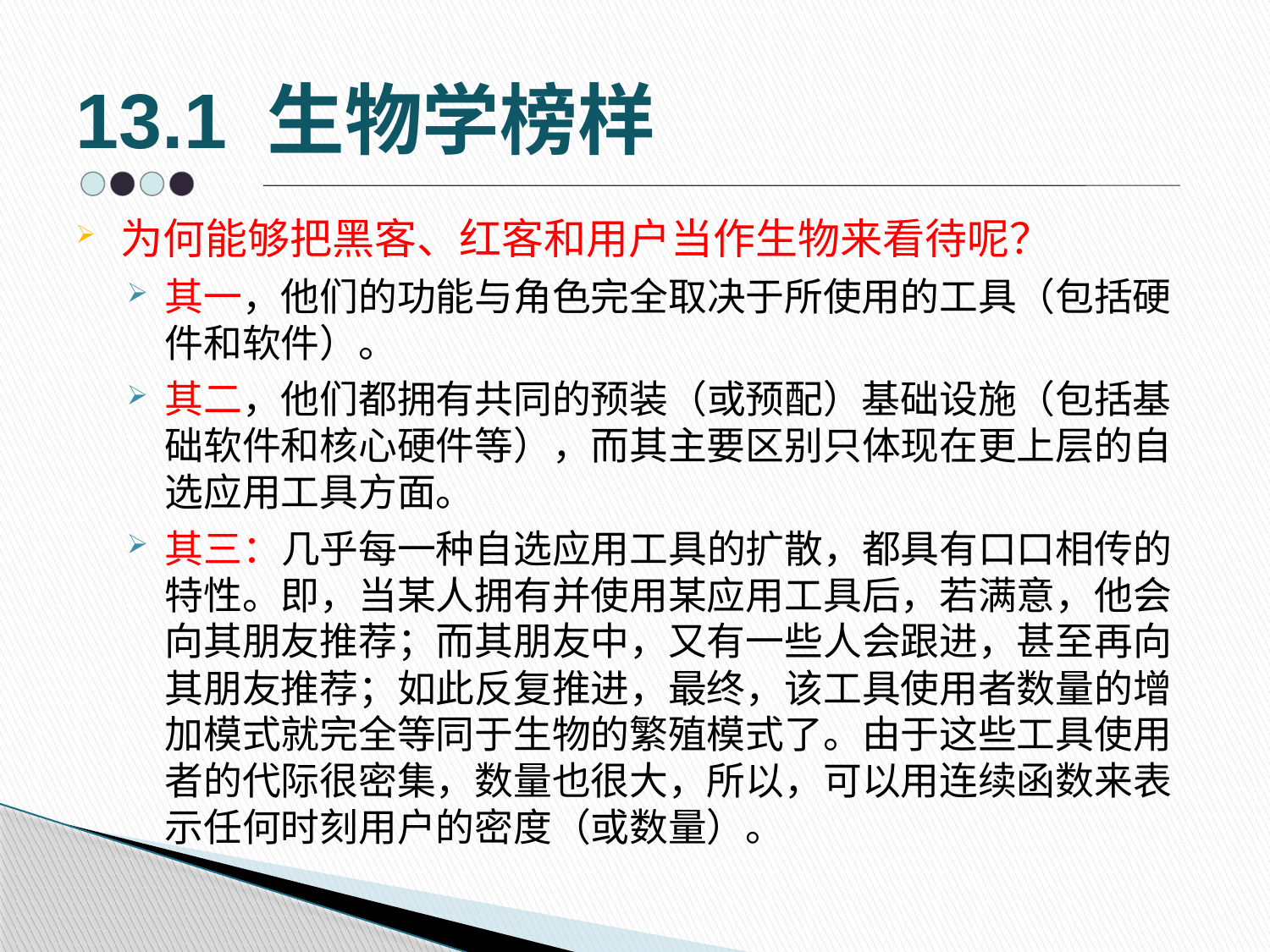

# 13.1 生物学榜样

为何能够把黑客、红客和用户当作生物来看待呢？
其一，他们的功能与角色完全取决于所使用的工具（包括硬件和软件）。
其二，他们都拥有共同的预装（或预配）基础设施（包括基础软件和核心硬件等），而其主要区别只体现在更上层的自选应用工具方面。
其三：几乎每一种自选应用工具的扩散，都具有口口相传的特性。即，当某人拥有并使用某应用工具后，若满意，他会向其朋友推荐；而其朋友中，又有一些人会跟进，甚至再向其朋友推荐；如此反复推进，最终，该工具使用者数量的增加模式就完全等同于生物的繁殖模式了。由于这些工具使用者的代际很密集，数量也很大，所以，可以用连续函数来表示任何时刻用户的密度（或数量）。